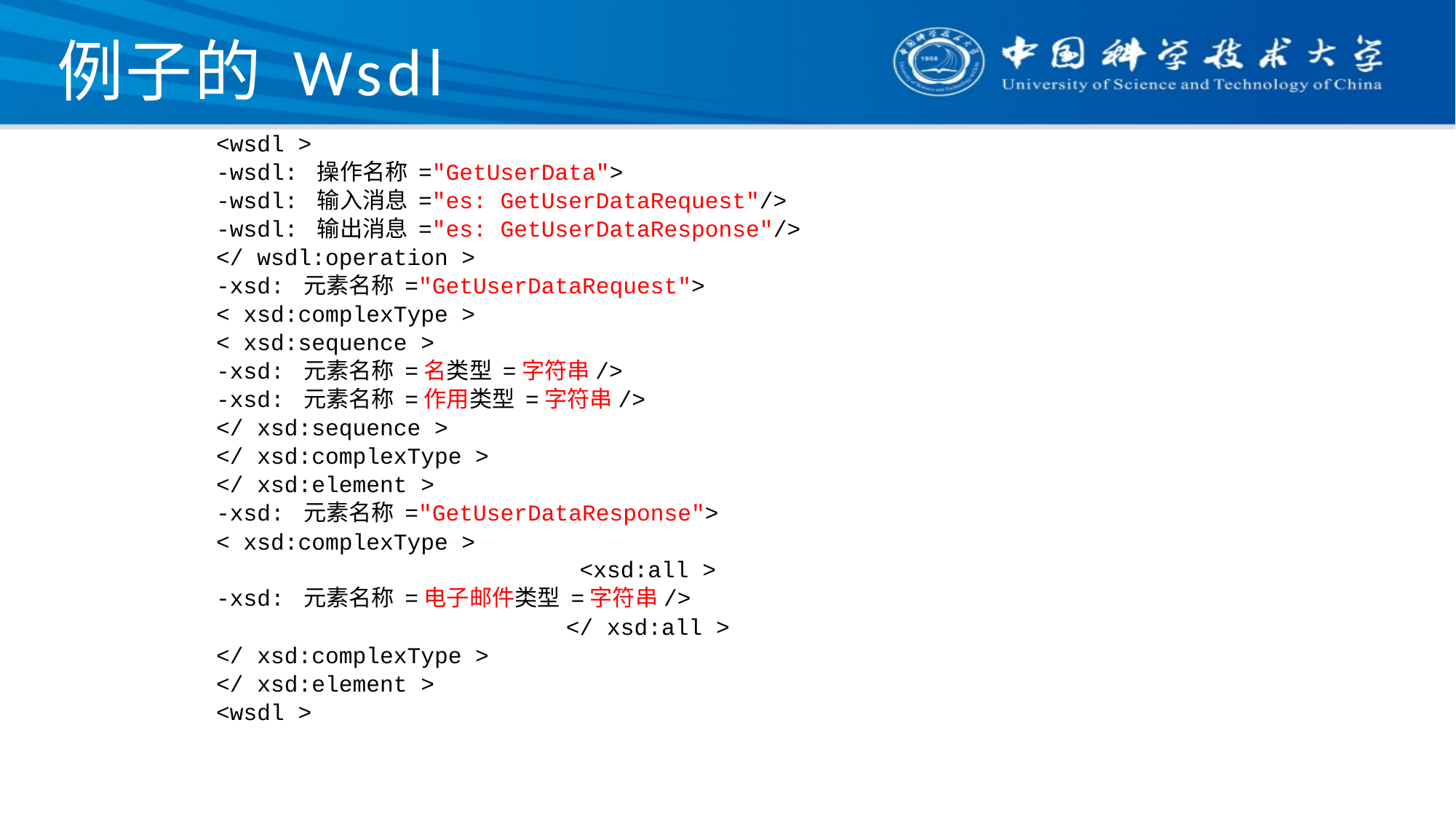

# 例子的 Wsdl
<wsdl >
-wsdl: 操作名称 ="GetUserData">
-wsdl: 输入消息 ="es: GetUserDataRequest"/>
-wsdl: 输出消息 ="es: GetUserDataResponse"/>
</ wsdl:operation >
-xsd: 元素名称 ="GetUserDataRequest">
< xsd:complexType >
< xsd:sequence >
-xsd: 元素名称 =名类型 =字符串/>
-xsd: 元素名称 =作用类型 =字符串/>
</ xsd:sequence >
</ xsd:complexType >
</ xsd:element >
-xsd: 元素名称 ="GetUserDataResponse">
< xsd:complexType >
<xsd:all >
-xsd: 元素名称 =电子邮件类型 =字符串/>
</ xsd:all >
</ xsd:complexType >
</ xsd:element >
<wsdl >